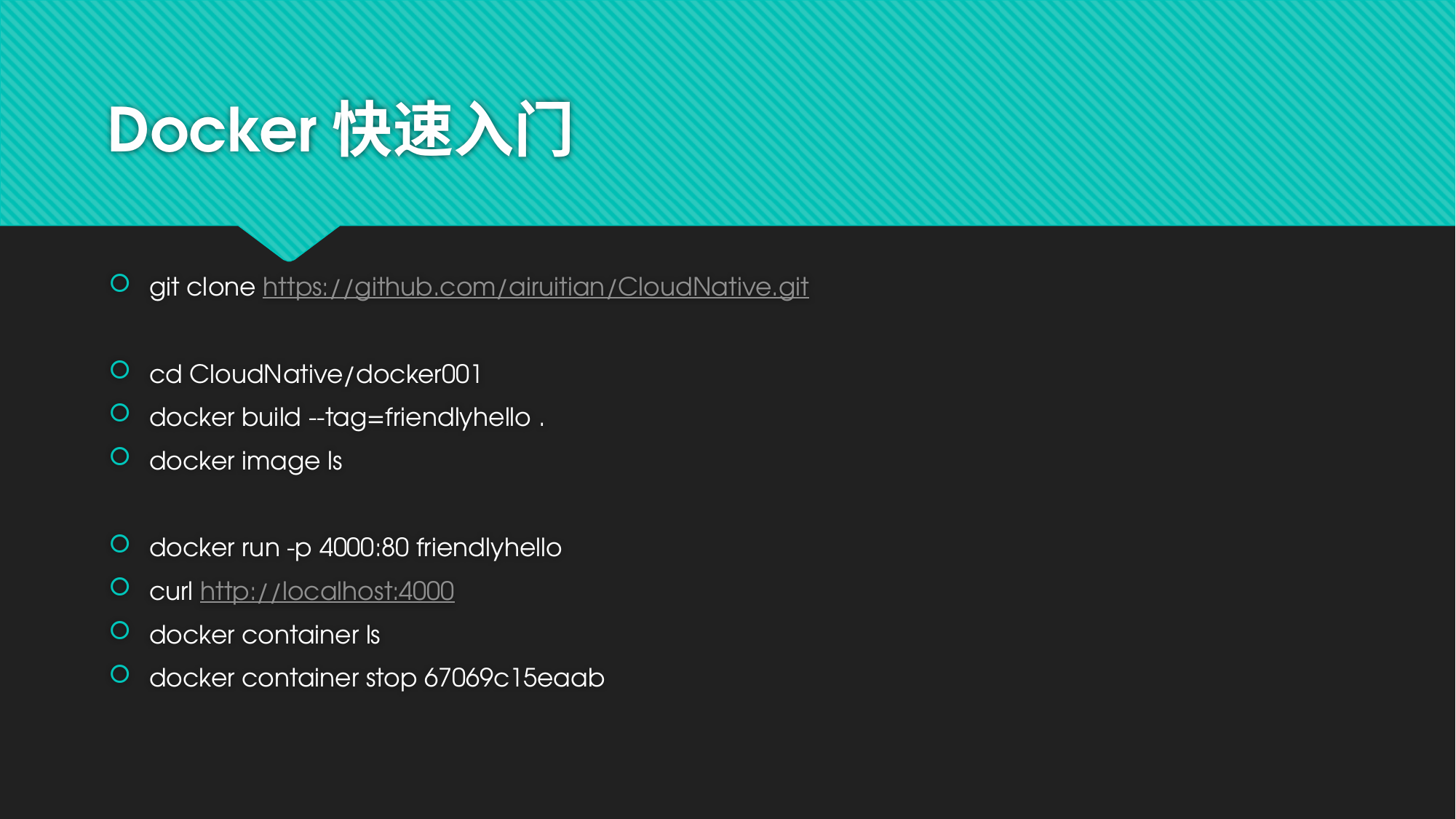

# Docker快速入门
git clone https://github.com/airuitian/CloudNative.git

cd CloudNative/docker001
docker build --tag=friendlyhello .
docker image ls

docker run -p 4000:80 friendlyhello
curl http://localhost:4000
docker container ls
docker container stop 67069c15eaab